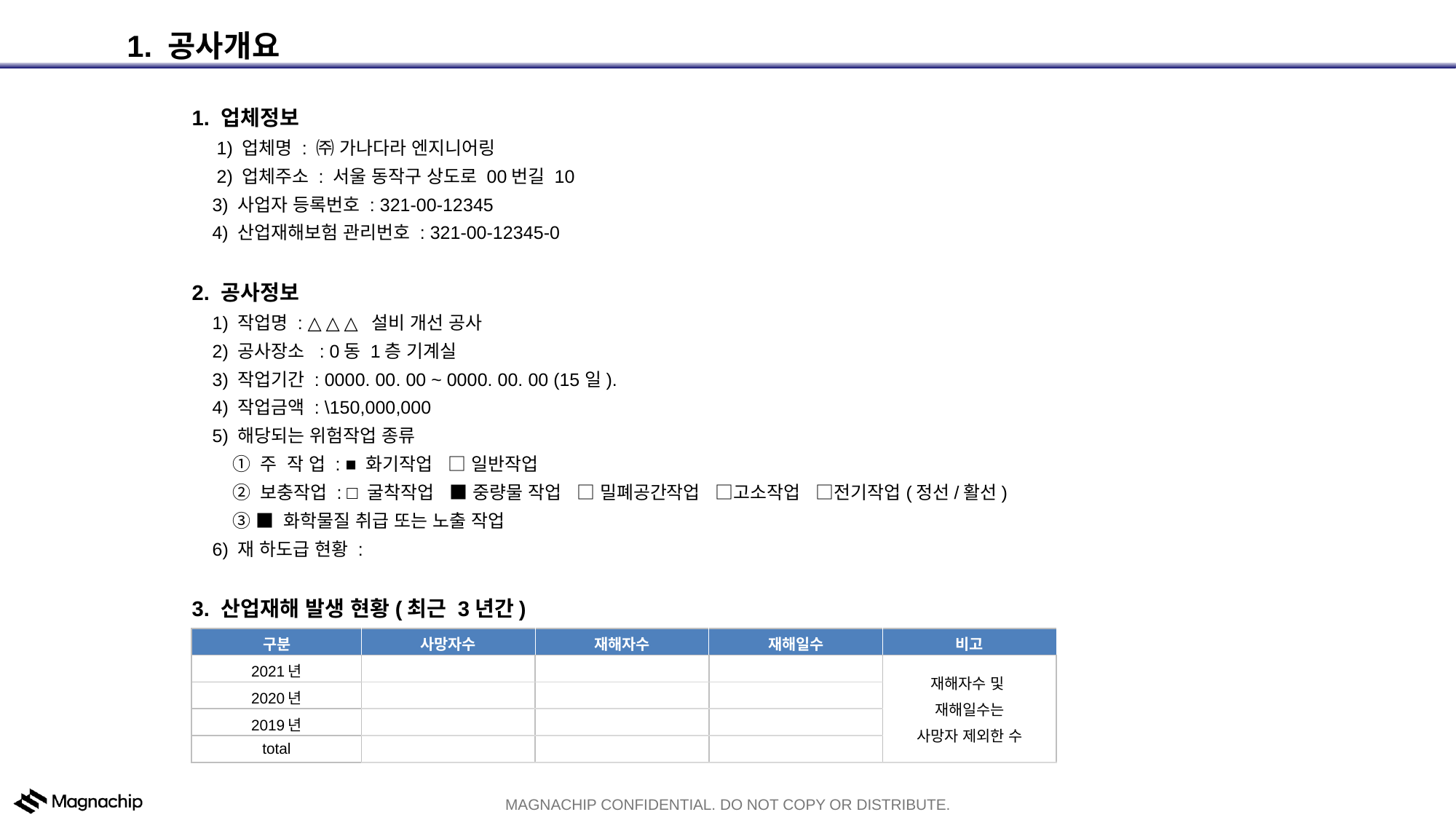

1. 공사개요
1. 업체정보
    1) 업체명 : ㈜ 가나다라 엔지니어링
    2) 업체주소 : 서울 동작구 상도로 00번길 10
    3) 사업자 등록번호 : 321-00-12345
    4) 산업재해보험 관리번호 : 321-00-12345-0

2. 공사정보
    1) 작업명 : △△△ 설비 개선 공사
    2) 공사장소  : 0동 1층 기계실
    3) 작업기간 : 0000. 00. 00 ~ 0000. 00. 00 (15일).
    4) 작업금액 : \150,000,000
    5) 해당되는 위험작업 종류
        ① 주  작 업 : ■ 화기작업   □ 일반작업
        ② 보충작업 : □ 굴착작업   ■ 중량물 작업   □ 밀폐공간작업   □고소작업   □전기작업(정선/활선)
        ③ ■ 화학물질 취급 또는 노출 작업
    6) 재 하도급 현황 :

3. 산업재해 발생 현황(최근 3년간)
| 구분 | 사망자수 | 재해자수 | 재해일수 | 비고 |
| --- | --- | --- | --- | --- |
| 2021년 |  |  |  | 재해자수 및 재해일수는 사망자 제외한 수 |
| 2020년 |  |  |  |  |
| 2019년 |  |  |  |  |
| total |  |  |  |  |